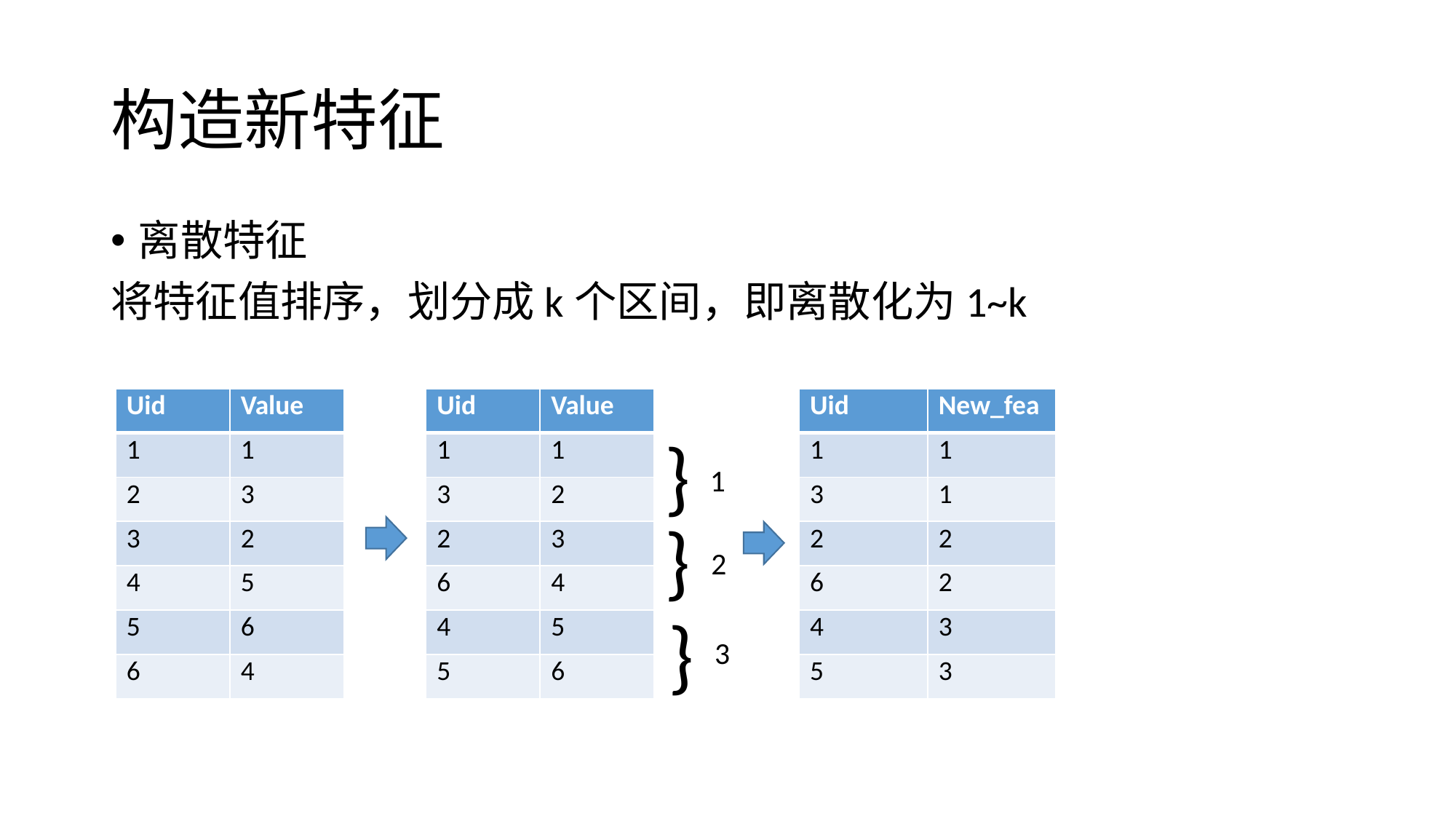

# 构造新特征
离散特征
将特征值排序，划分成k个区间，即离散化为1~k

| Uid | Value |
| --- | --- |
| 1 | 1 |
| 2 | 3 |
| 3 | 2 |
| 4 | 5 |
| 5 | 6 |
| 6 | 4 |
| Uid | Value |
| --- | --- |
| 1 | 1 |
| 3 | 2 |
| 2 | 3 |
| 6 | 4 |
| 4 | 5 |
| 5 | 6 |
| Uid | New\_fea |
| --- | --- |
| 1 | 1 |
| 3 | 1 |
| 2 | 2 |
| 6 | 2 |
| 4 | 3 |
| 5 | 3 |
}
1
}

2
}
3